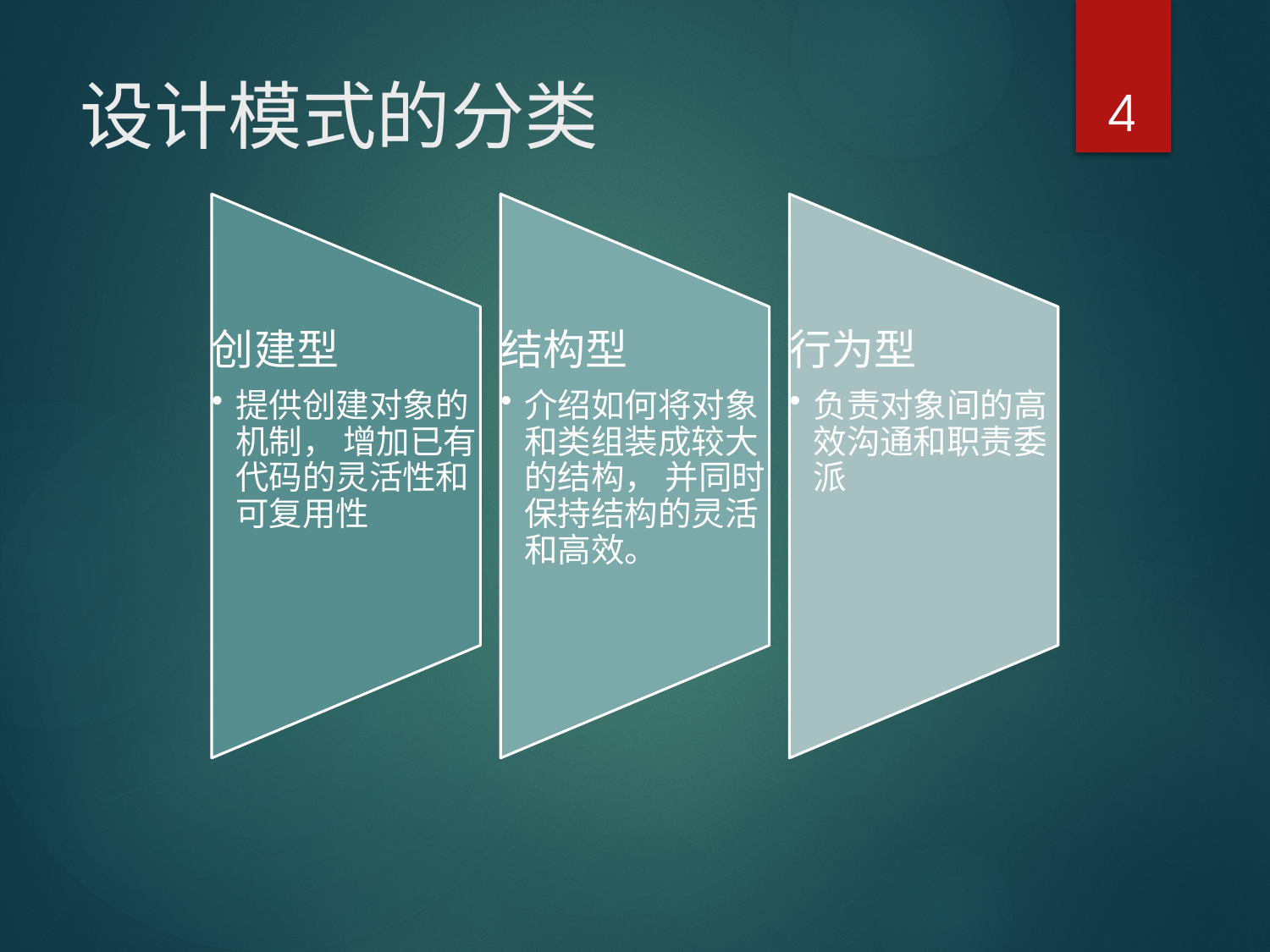

4
# 设计模式的分类
创建型
提供创建对象的机制， 增加已有代码的灵活性和可复用性
结构型
介绍如何将对象和类组装成较大的结构， 并同时保持结构的灵活和高效。
行为型
负责对象间的高效沟通和职责委派